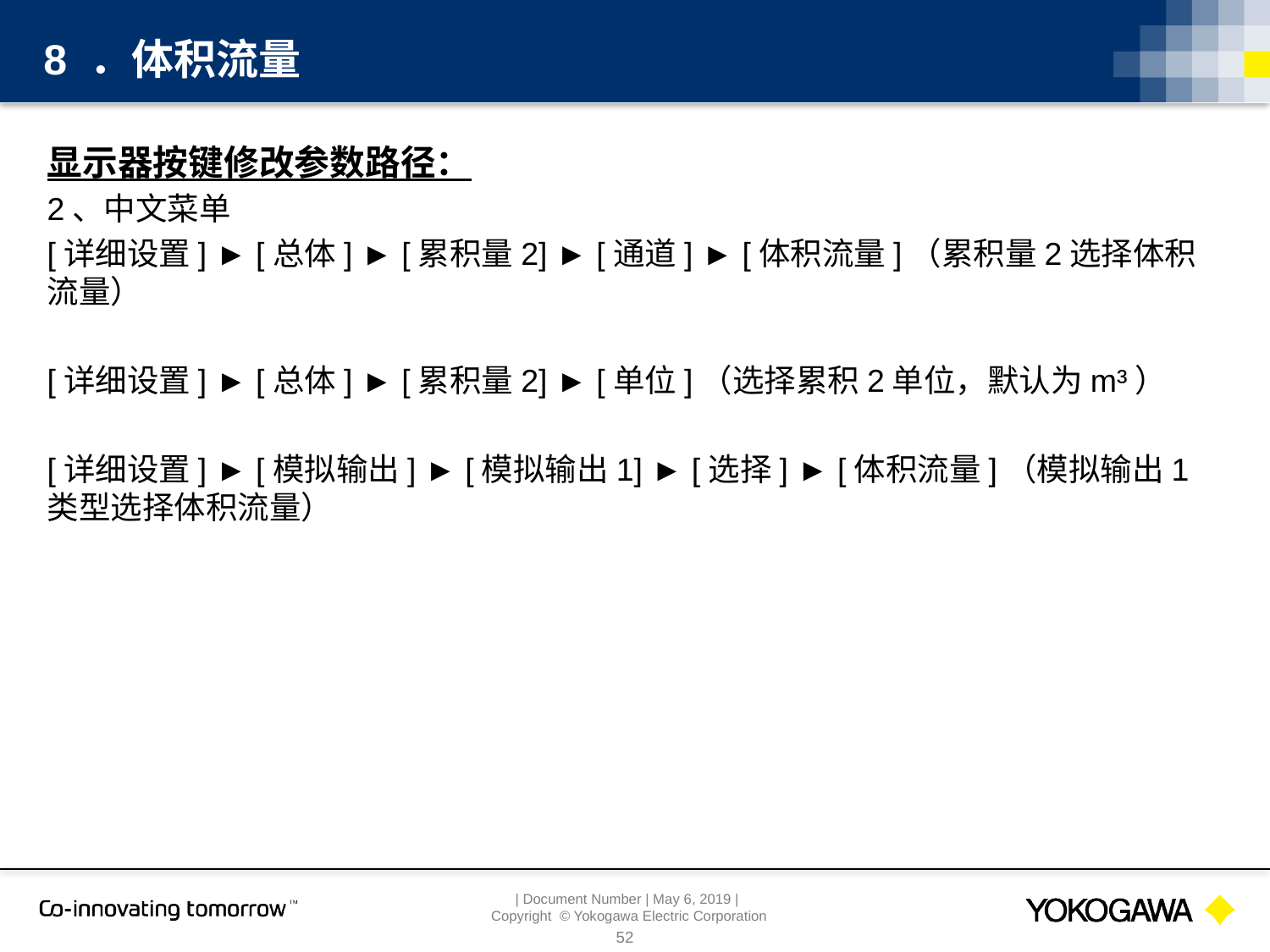

8 ．体积流量

显示器按键修改参数路径：
2、中文菜单
[详细设置] ► [总体] ► [累积量2] ► [通道] ► [体积流量]（累积量2选择体积流量）

[详细设置] ► [总体] ► [累积量2] ► [单位]（选择累积2单位，默认为m³）

[详细设置] ► [模拟输出] ► [模拟输出1] ► [选择] ► [体积流量]（模拟输出1类型选择体积流量）